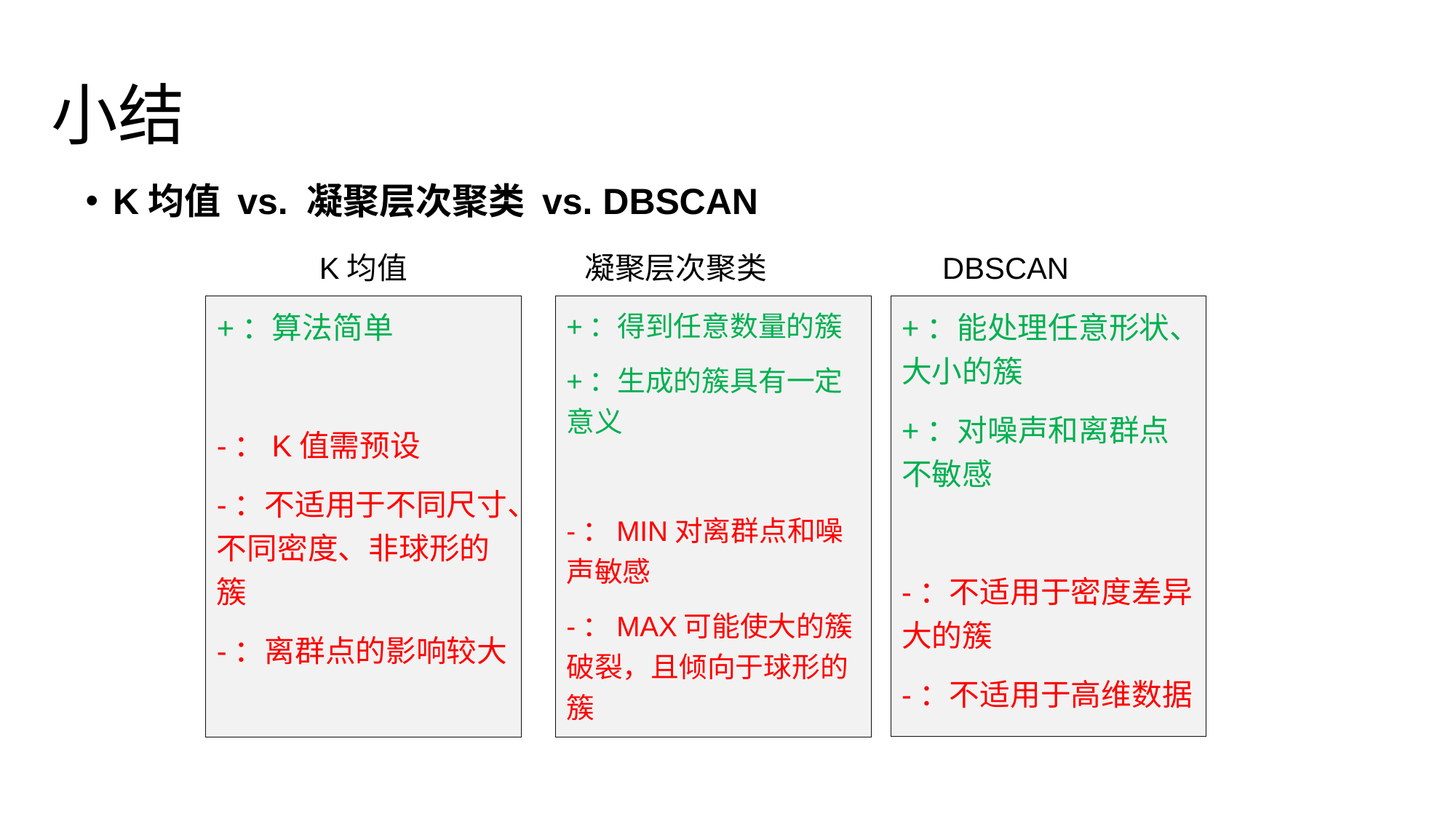

# 小结
K均值 vs. 凝聚层次聚类 vs. DBSCAN

K均值		       凝聚层次聚类                         DBSCAN
+：能处理任意形状、大小的簇
+：对噪声和离群点不敏感

-：不适用于密度差异大的簇
-：不适用于高维数据

+：算法简单

-：K值需预设
-：不适用于不同尺寸、不同密度、非球形的簇
-：离群点的影响较大

+：得到任意数量的簇
+：生成的簇具有一定意义

-：MIN对离群点和噪声敏感
-：MAX可能使大的簇破裂，且倾向于球形的簇